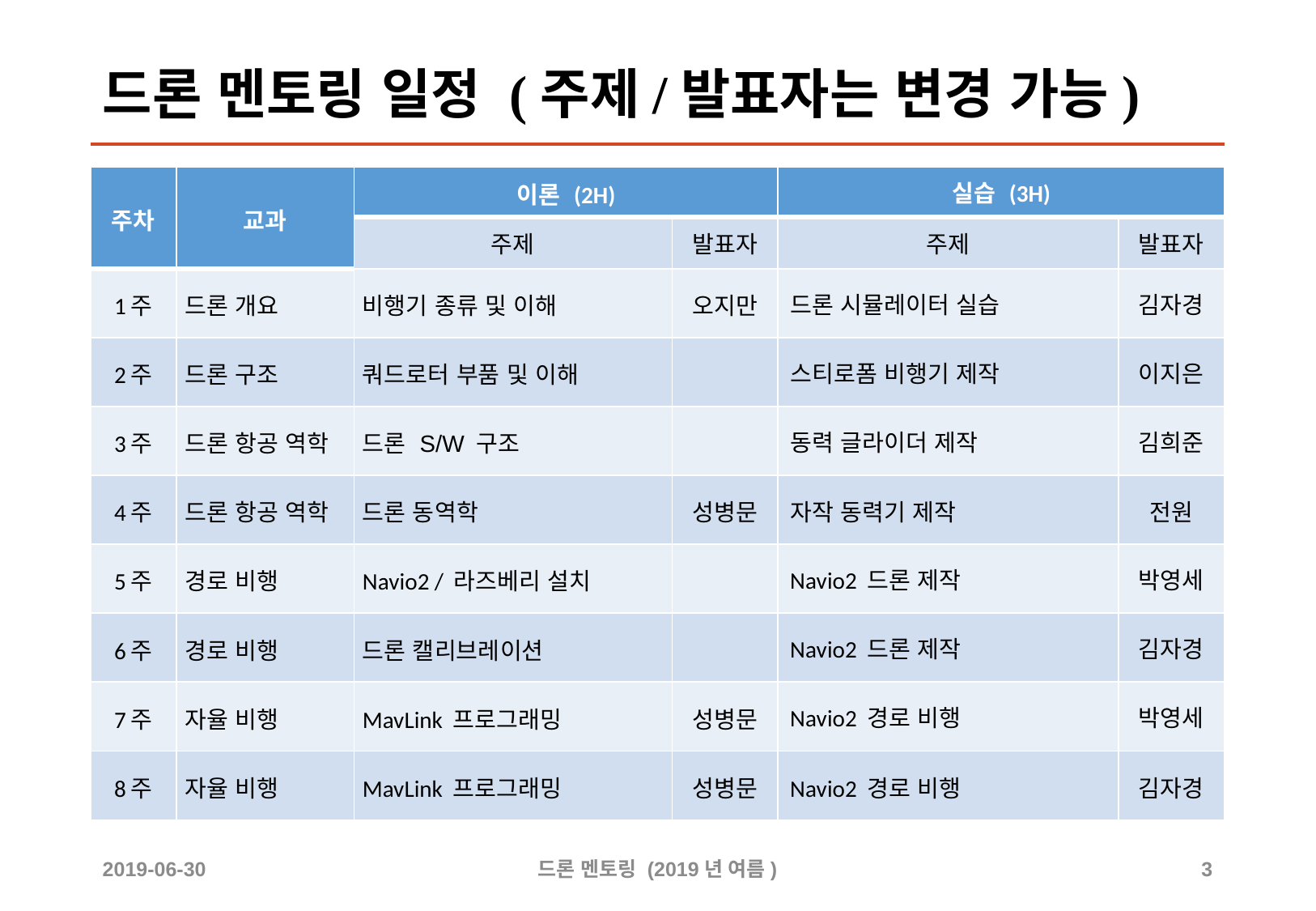

# 드론 멘토링 일정 (주제/발표자는 변경 가능)
| 주차 | 교과 | 이론 (2H) |  | 실습 (3H) |  |
| --- | --- | --- | --- | --- | --- |
|  |  | 주제 | 발표자 | 주제 | 발표자 |
| 1주 | 드론 개요 | 비행기 종류 및 이해 | 오지만 | 드론 시뮬레이터 실습 | 김자경 |
| 2주 | 드론 구조 | 쿼드로터 부품 및 이해 |  | 스티로폼 비행기 제작 | 이지은 |
| 3주 | 드론 항공 역학 | 드론 S/W 구조 |  | 동력 글라이더 제작 | 김희준 |
| 4주 | 드론 항공 역학 | 드론 동역학 | 성병문 | 자작 동력기 제작 | 전원 |
| 5주 | 경로 비행 | Navio2 / 라즈베리 설치 |  | Navio2 드론 제작 | 박영세 |
| 6주 | 경로 비행 | 드론 캘리브레이션 |  | Navio2 드론 제작 | 김자경 |
| 7주 | 자율 비행 | MavLink 프로그래밍 | 성병문 | Navio2 경로 비행 | 박영세 |
| 8주 | 자율 비행 | MavLink 프로그래밍 | 성병문 | Navio2 경로 비행 | 김자경 |
2019-06-30
드론 멘토링 (2019년 여름)
3